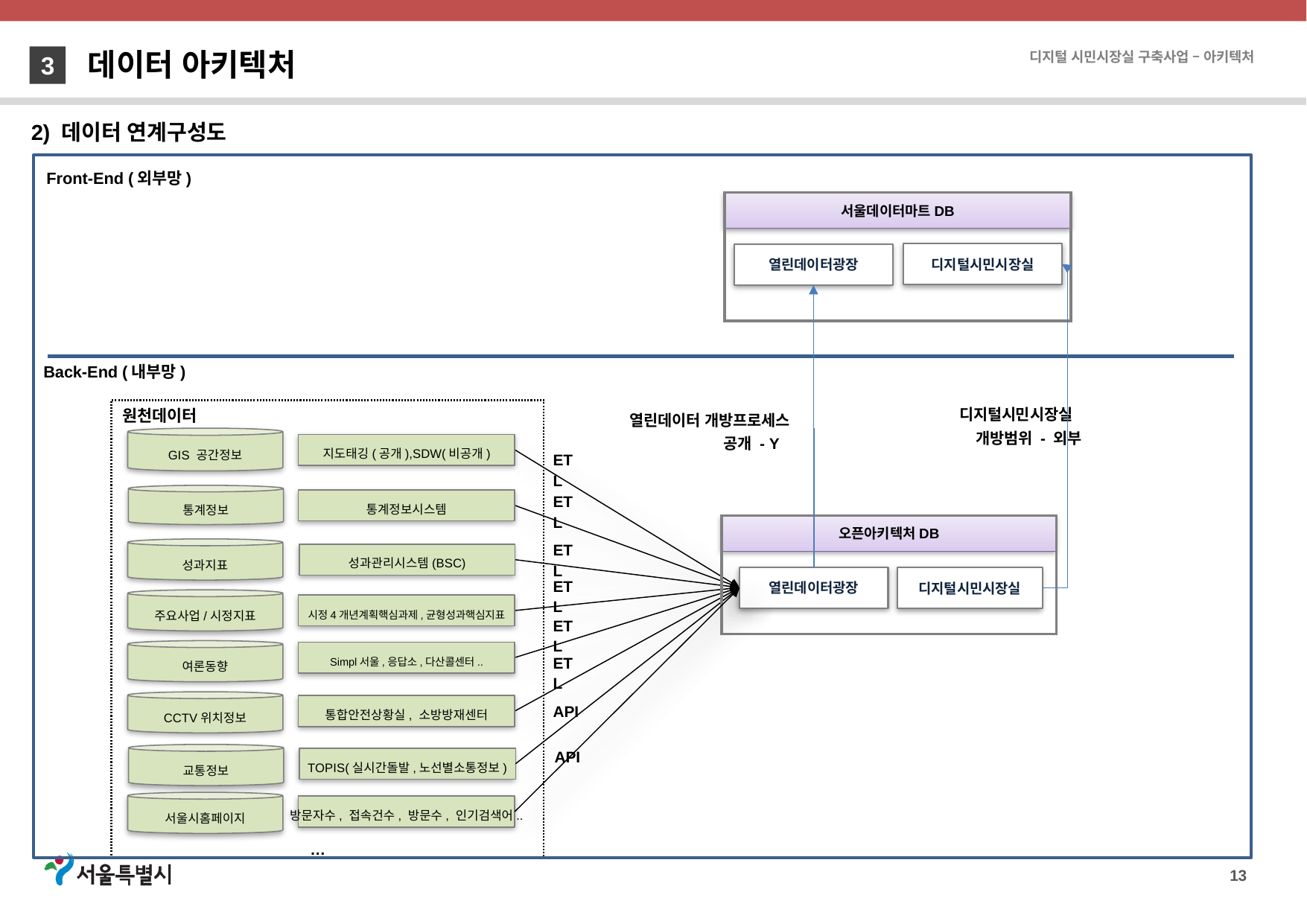

데이터 아키텍처
3
2) 데이터 연계구성도

Front-End (외부망)
서울데이터마트DB

디지털시민시장실
열린데이터광장
Back-End (내부망)
디지털시민시장실
   개방범위 - 외부
원천데이터
열린데이터 개방프로세스
                     공개 - Y
GIS 공간정보
지도태깅(공개),SDW(비공개)
ETL
ETL
통계정보
통계정보시스템
오픈아키텍처DB

열린데이터광장
디지털시민시장실
ETL
성과지표
성과관리시스템(BSC)
ETL
주요사업/시정지표
시정4개년계획핵심과제,균형성과핵심지표
ETL
여론동향
Simpl서울,응답소,다산콜센터..
ETL
CCTV위치정보
API
통합안전상황실, 소방방재센터
API
교통정보
TOPIS(실시간돌발,노선별소통정보)
서울시홈페이지
방문자수, 접속건수, 방문수, 인기검색어..
…